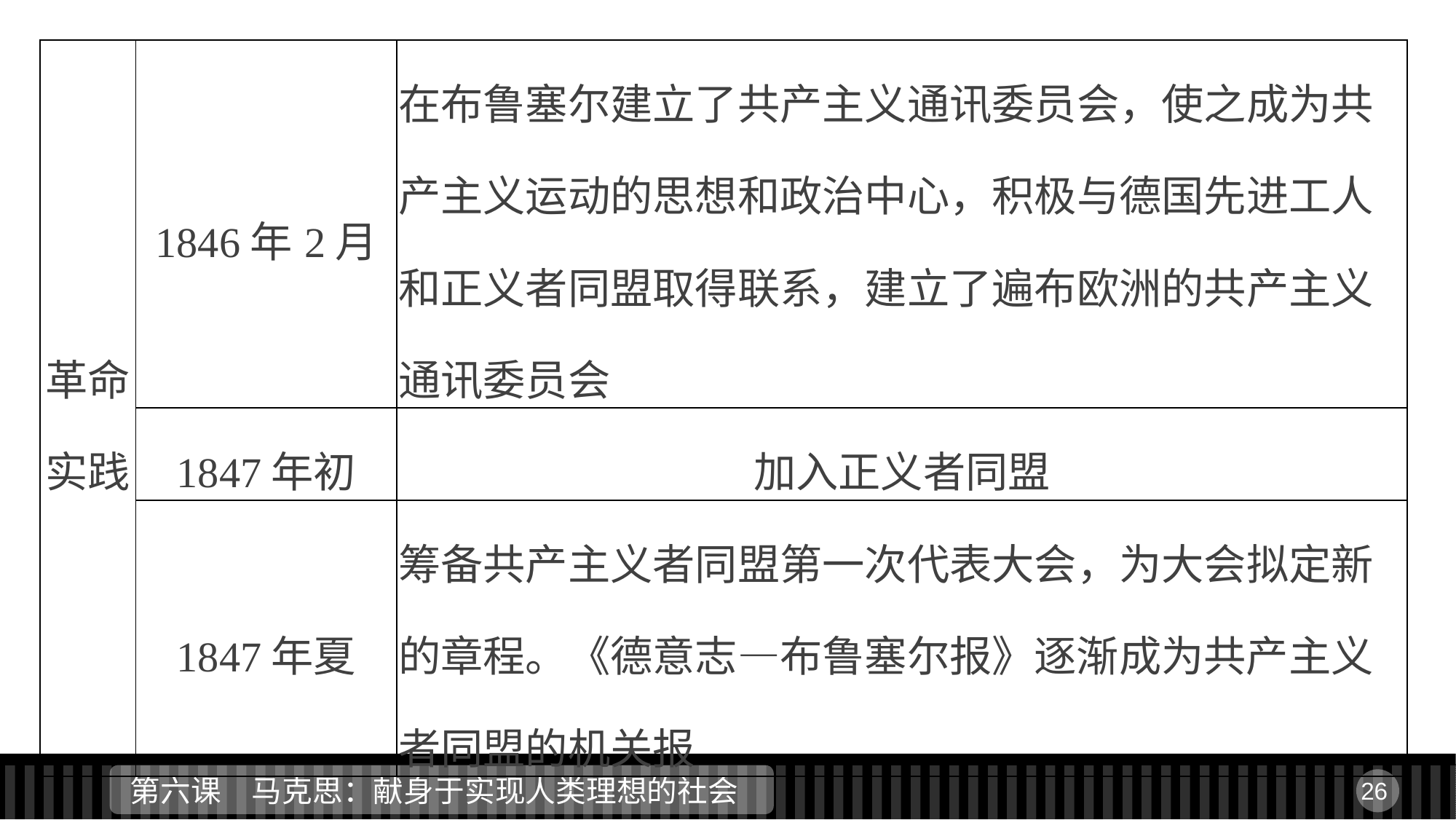

| 革命实践 | 1846年2月 | 在布鲁塞尔建立了共产主义通讯委员会，使之成为共产主义运动的思想和政治中心，积极与德国先进工人和正义者同盟取得联系，建立了遍布欧洲的共产主义通讯委员会 |
| --- | --- | --- |
|  | 1847年初 | 加入正义者同盟 |
|  | 1847年夏 | 筹备共产主义者同盟第一次代表大会，为大会拟定新的章程。《德意志—布鲁塞尔报》逐渐成为共产主义者同盟的机关报 |